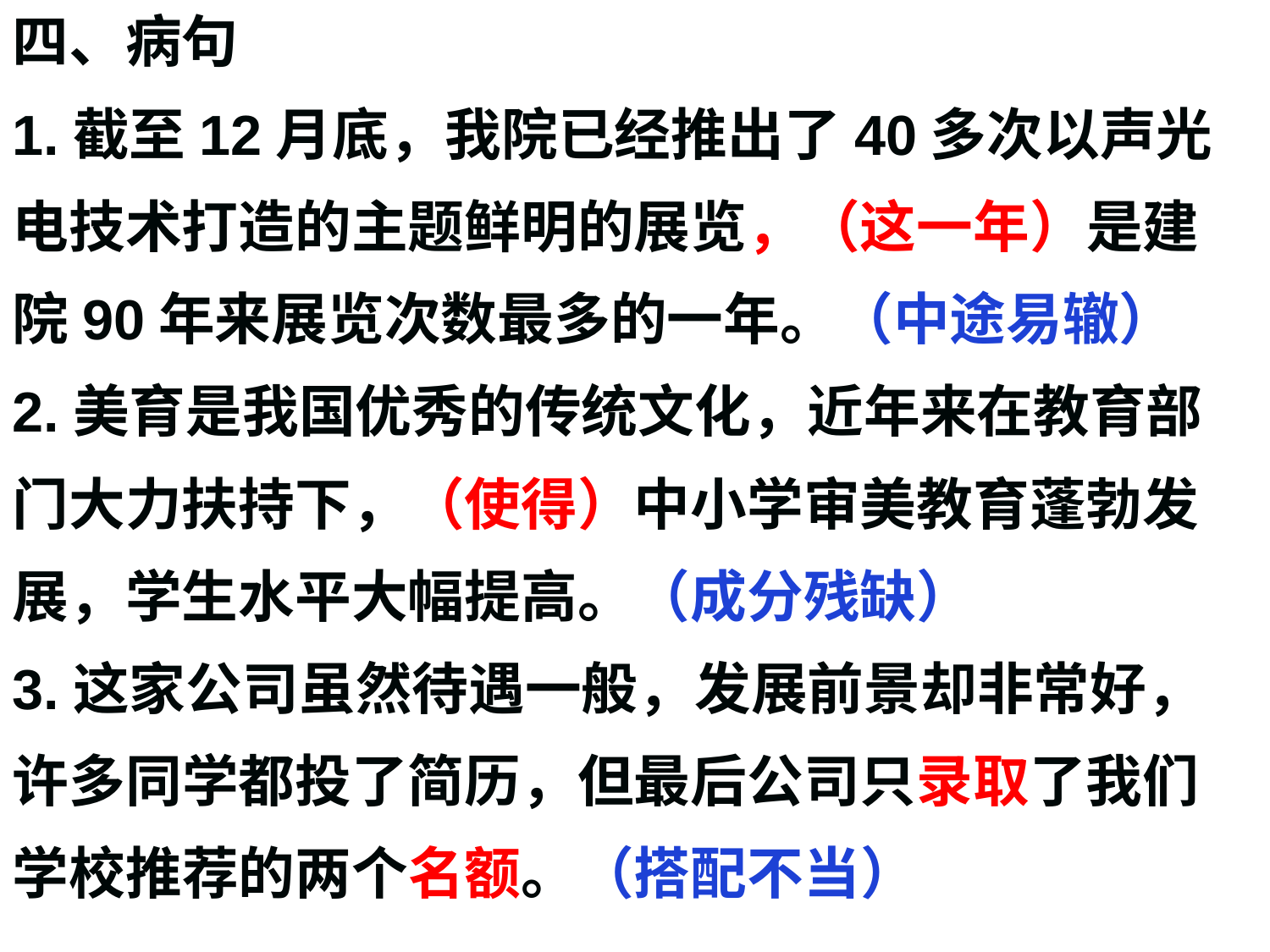

四、病句
1.截至12月底，我院已经推出了40多次以声光电技术打造的主题鲜明的展览，（这一年）是建院90年来展览次数最多的一年。（中途易辙）
2.美育是我国优秀的传统文化，近年来在教育部门大力扶持下，（使得）中小学审美教育蓬勃发展，学生水平大幅提高。（成分残缺）
3.这家公司虽然待遇一般，发展前景却非常好，许多同学都投了简历，但最后公司只录取了我们学校推荐的两个名额。（搭配不当）

#